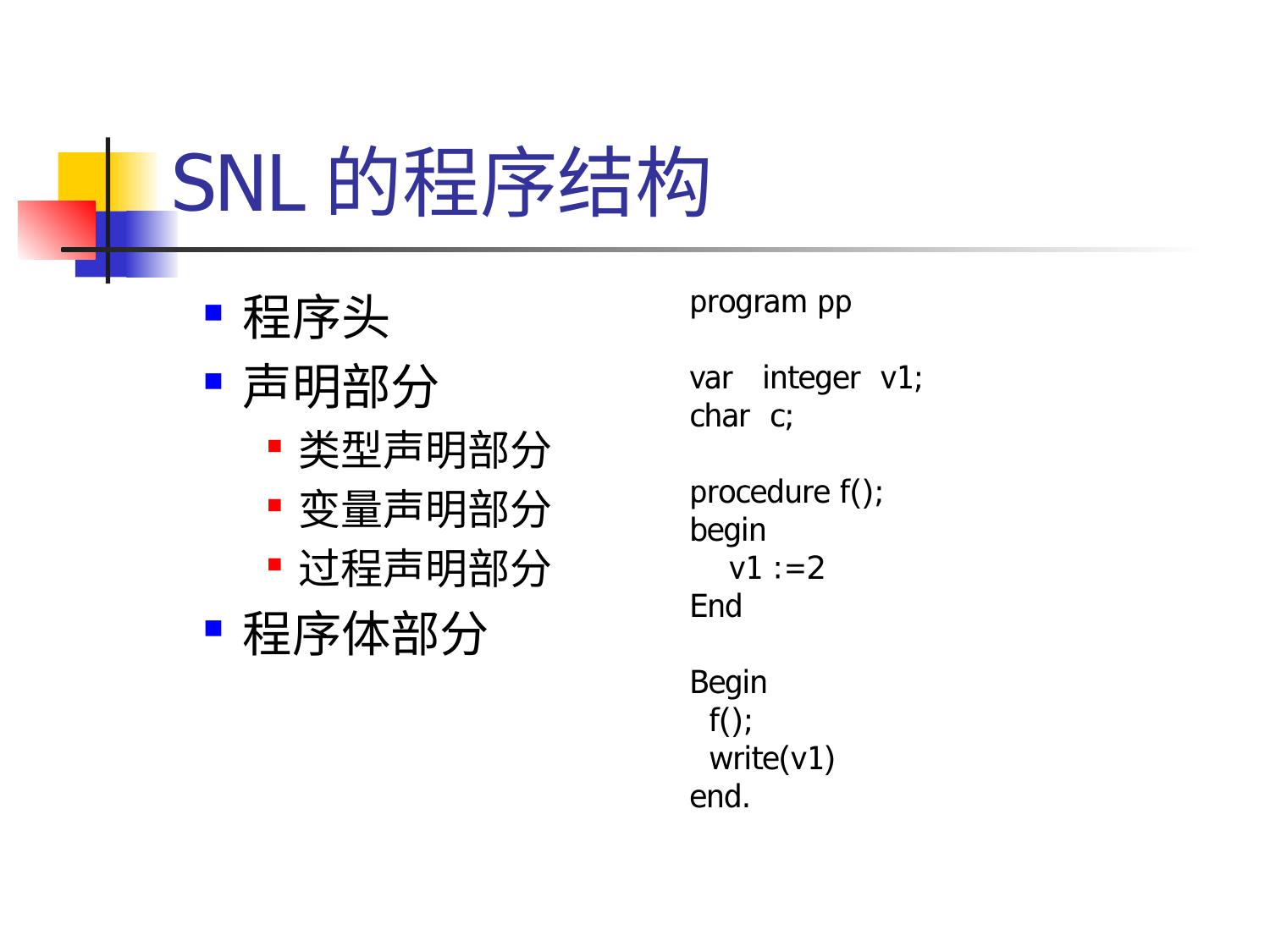

# SNL的程序结构
program pp

var   integer  v1;
char  c;

procedure f();
begin
    v1 :=2
End

Begin
  f();
  write(v1)
end.
程序头
声明部分
类型声明部分
变量声明部分
过程声明部分
程序体部分